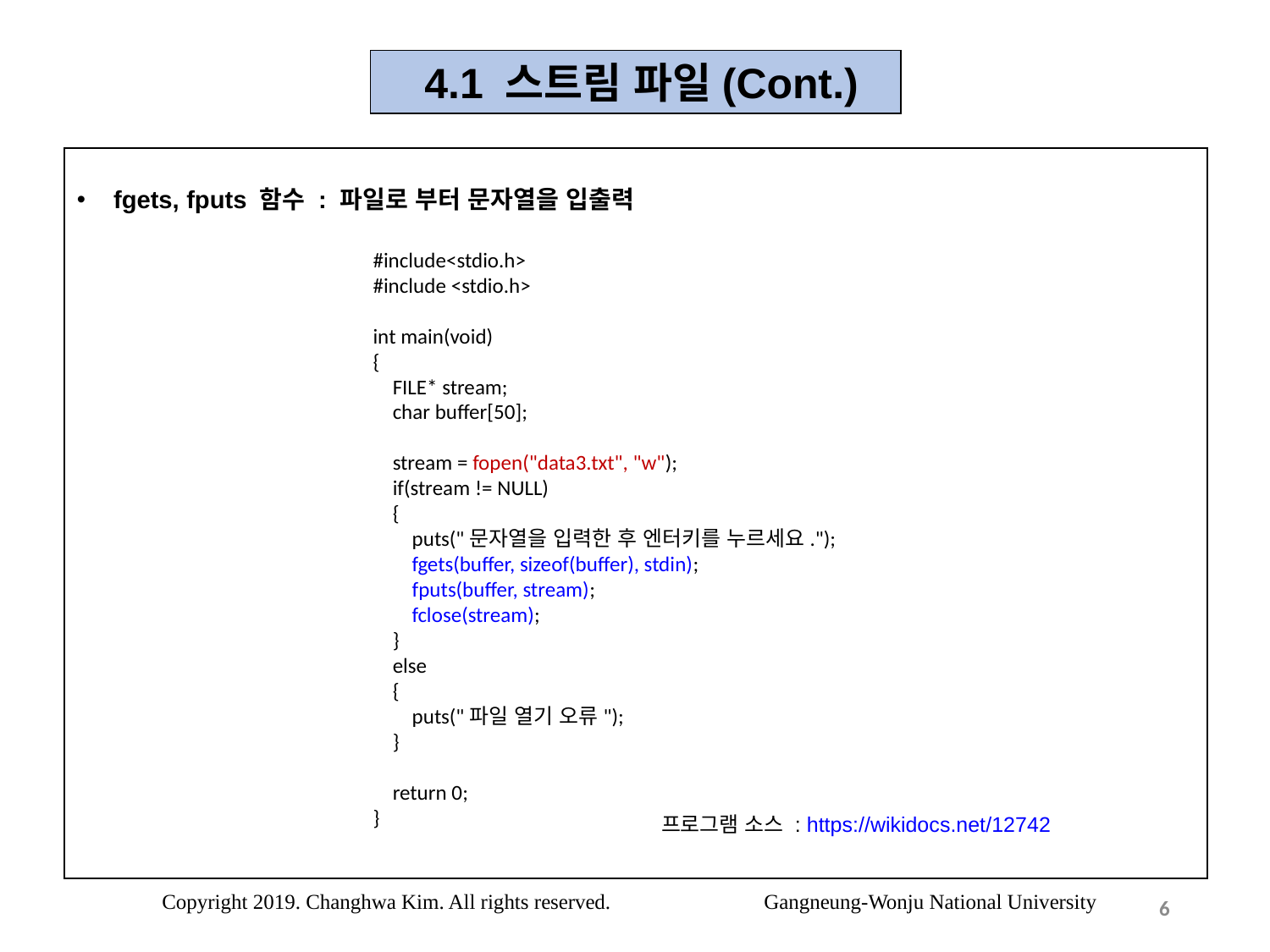

4.1 스트림 파일(Cont.)

fgets, fputs 함수 : 파일로 부터 문자열을 입출력

#include<stdio.h>
#include <stdio.h>

int main(void)
{
    FILE* stream;
    char buffer[50];

    stream = fopen("data3.txt", "w");
    if(stream != NULL)
    {
        puts("문자열을 입력한 후 엔터키를 누르세요.");
        fgets(buffer, sizeof(buffer), stdin);
        fputs(buffer, stream);
        fclose(stream);
    }
    else
    {
        puts("파일 열기 오류");
    }

    return 0;
}
프로그램 소스 : https://wikidocs.net/12742
Copyright 2019. Changhwa Kim. All rights reserved.                             Gangneung-Wonju National University

6